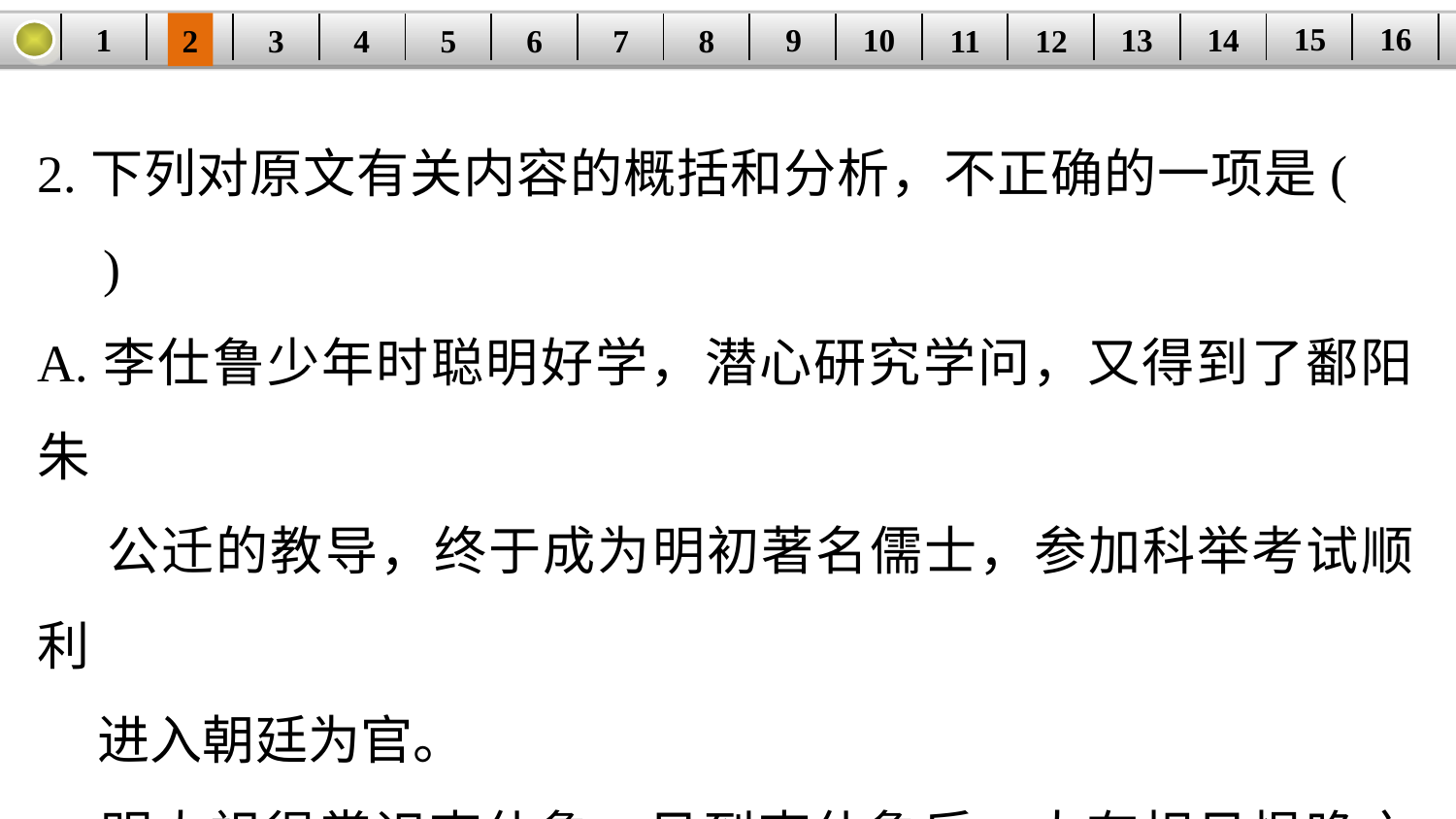

16

15
14
9
10
1
13
3
4
5
6
8
11
2
12
|  |  |  |  |  |  |  |  |  |  |  |  |  |  |  |  |
| --- | --- | --- | --- | --- | --- | --- | --- | --- | --- | --- | --- | --- | --- | --- | --- |
7

2.下列对原文有关内容的概括和分析，不正确的一项是(　　)
A.李仕鲁少年时聪明好学，潜心研究学问，又得到了鄱阳朱
    公迁的教导，终于成为明初著名儒士，参加科举考试顺利
    进入朝廷为官。
B.明太祖很赏识李仕鲁，见到李仕鲁后，大有相见恨晚之感，
    于是先任命他为黄州同知，后来因政绩卓著又让他担任大
    理寺卿。